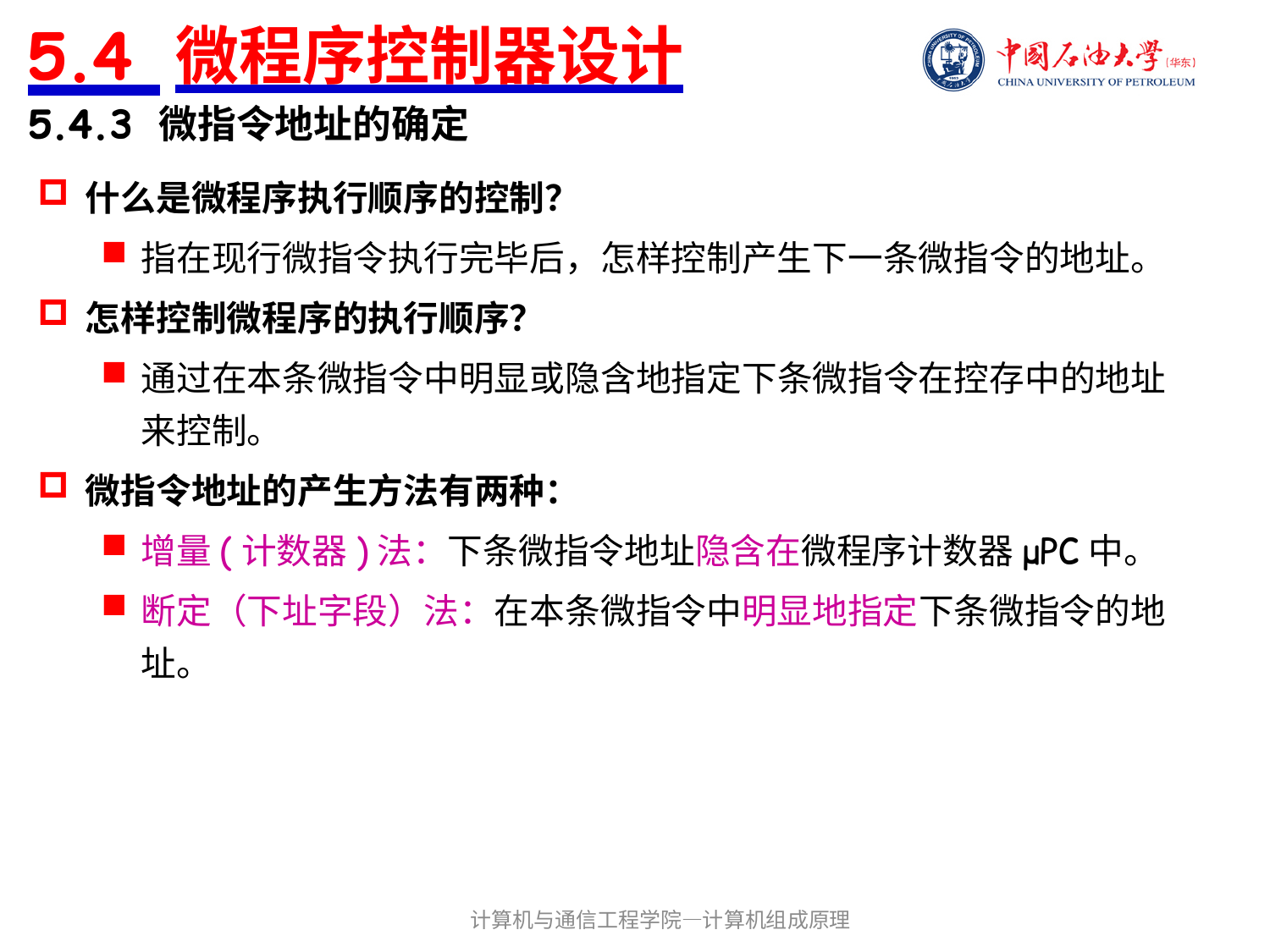

# 5.4 微程序控制器设计
5.4.3 微指令地址的确定

什么是微程序执行顺序的控制？
指在现行微指令执行完毕后，怎样控制产生下一条微指令的地址。
怎样控制微程序的执行顺序？
通过在本条微指令中明显或隐含地指定下条微指令在控存中的地址来控制。
微指令地址的产生方法有两种：
增量(计数器)法：下条微指令地址隐含在微程序计数器μPC中。
断定（下址字段）法：在本条微指令中明显地指定下条微指令的地址。
计算机与通信工程学院—计算机组成原理
130